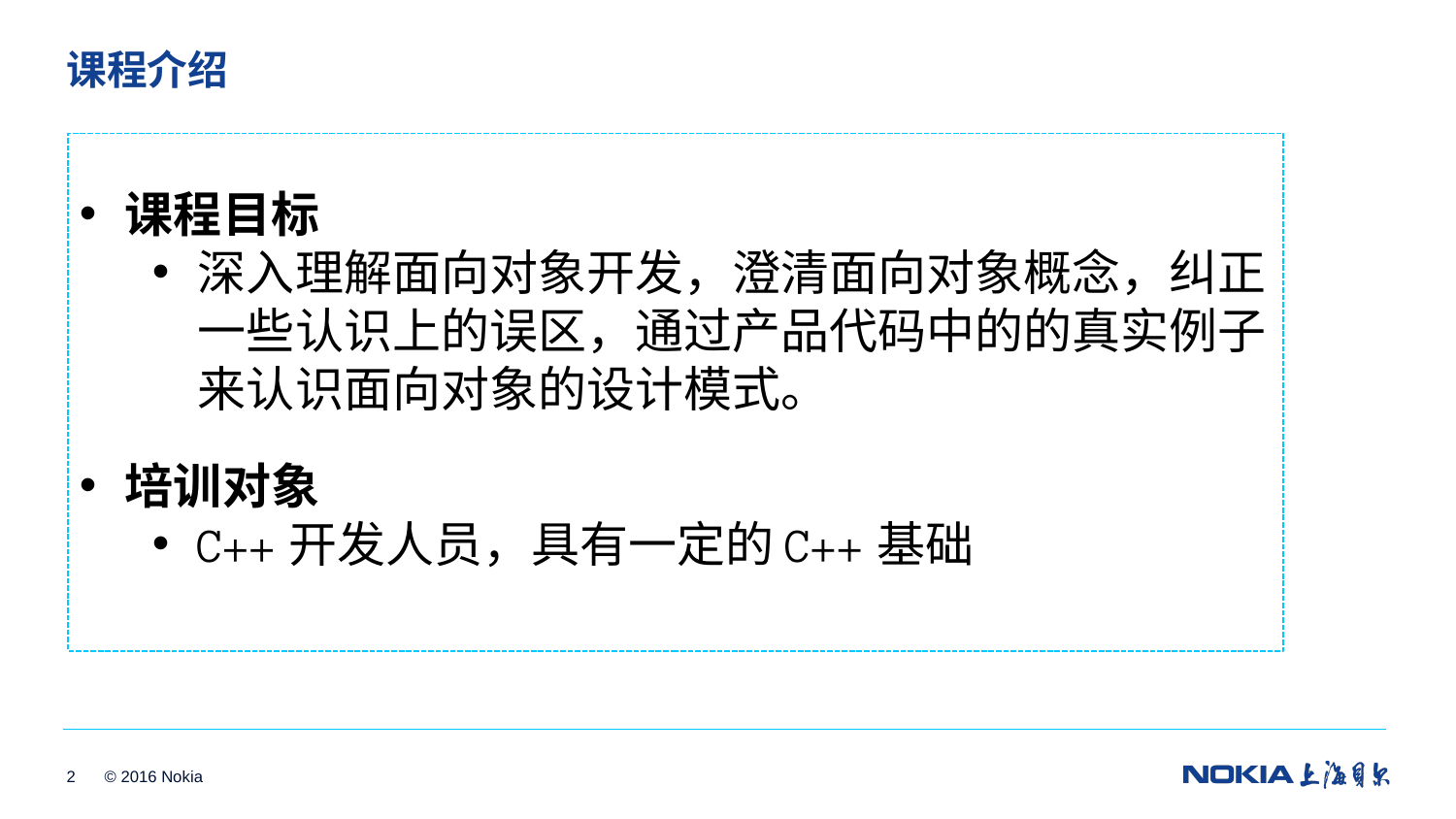

课程介绍

课程目标
深入理解面向对象开发，澄清面向对象概念，纠正一些认识上的误区，通过产品代码中的的真实例子来认识面向对象的设计模式。

培训对象
C++开发人员，具有一定的C++基础